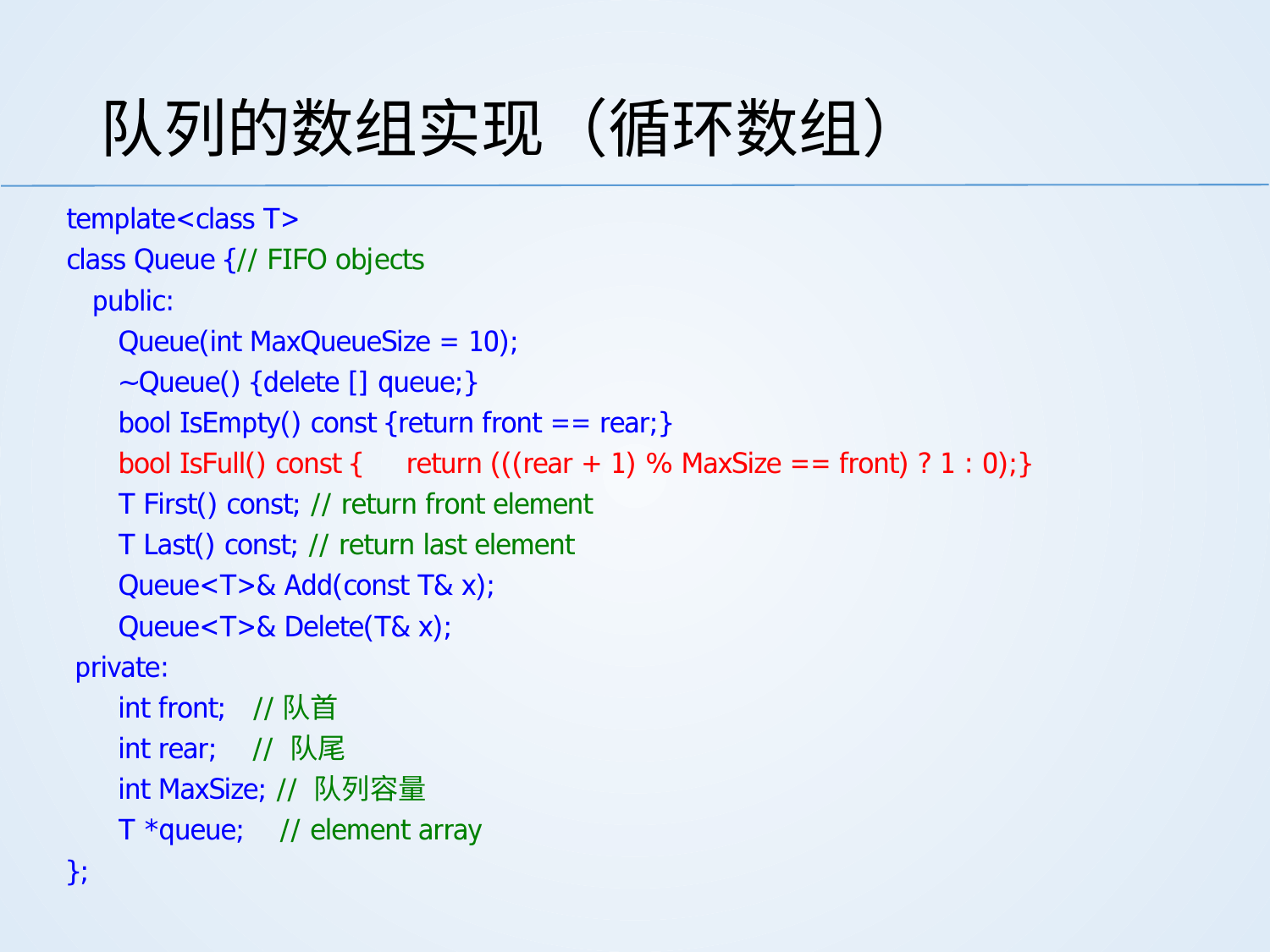

# 队列的数组实现（循环数组）
template<class T>
class Queue {// FIFO objects
   public:
      Queue(int MaxQueueSize = 10);
      ~Queue() {delete [] queue;}
      bool IsEmpty() const {return front == rear;}
      bool IsFull() const {     return (((rear + 1) % MaxSize == front) ? 1 : 0);}
      T First() const; // return front element
      T Last() const; // return last element
      Queue<T>& Add(const T& x);
      Queue<T>& Delete(T& x);
 private:
      int front;   //队首
      int rear;    // 队尾
      int MaxSize; // 队列容量
      T *queue;    // element array
};

17